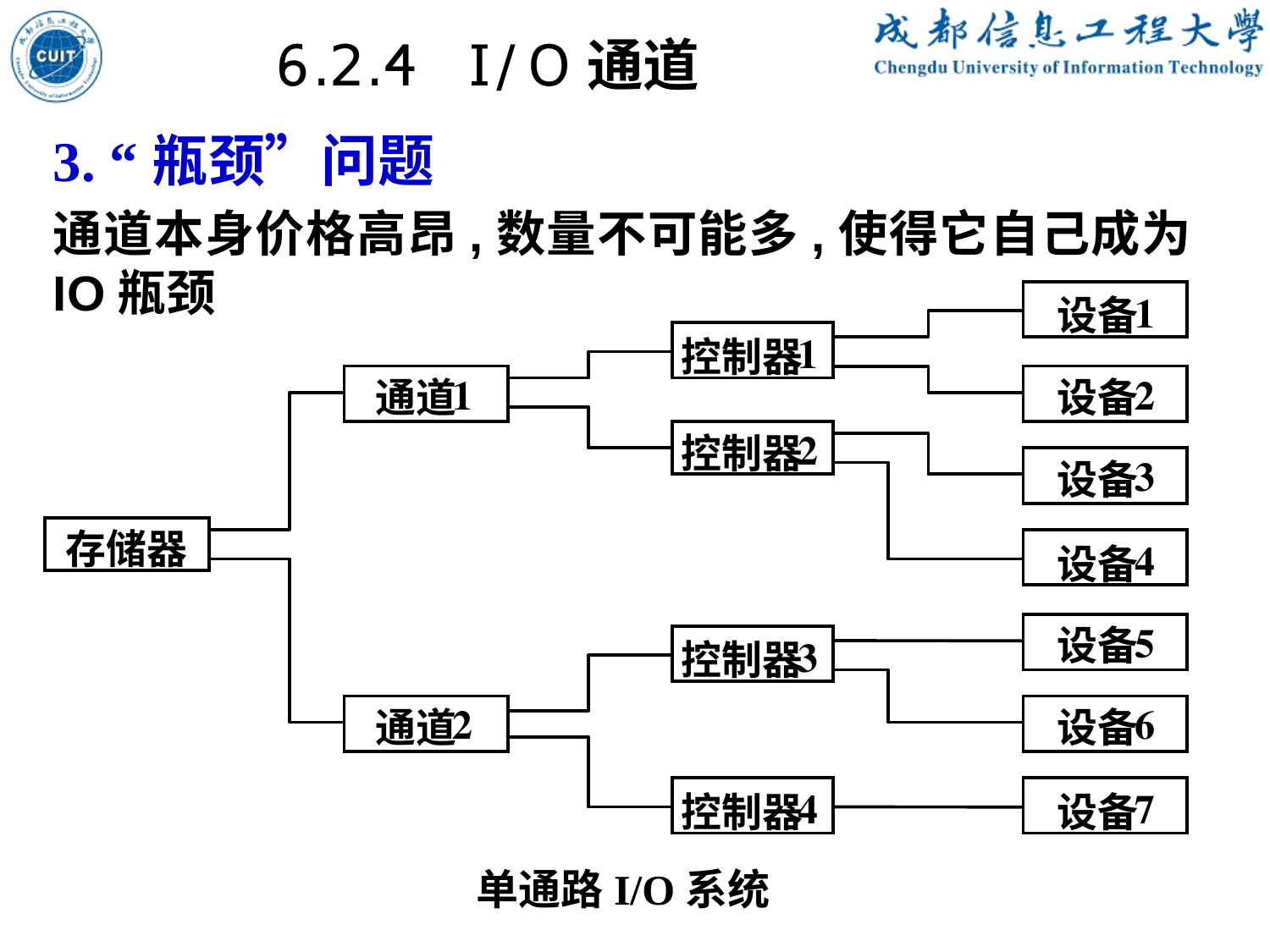

6.2.4   I/O通道
3. “瓶颈”问题
通道本身价格高昂,数量不可能多,使得它自己成为IO瓶颈

1
设备

1
控制器

1
2
通道
设备

2
控制器

3
设备

存储器

4
设备

5
设备

3
控制器

2
6
通道
设备

4
7
控制器
设备

单通路I/O系统